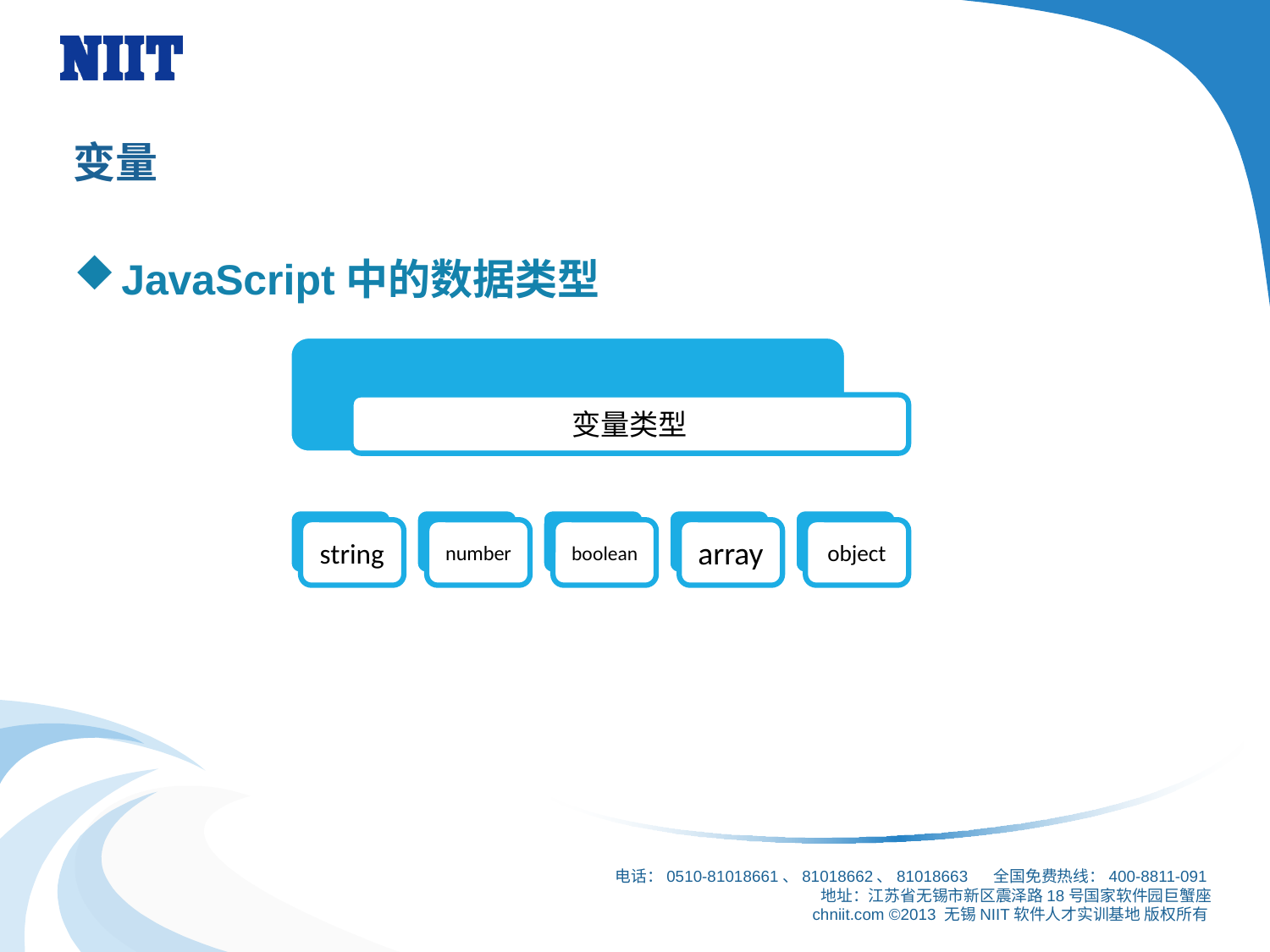

# 变量
JavaScript中的数据类型
变量类型
string
number
boolean
array
object